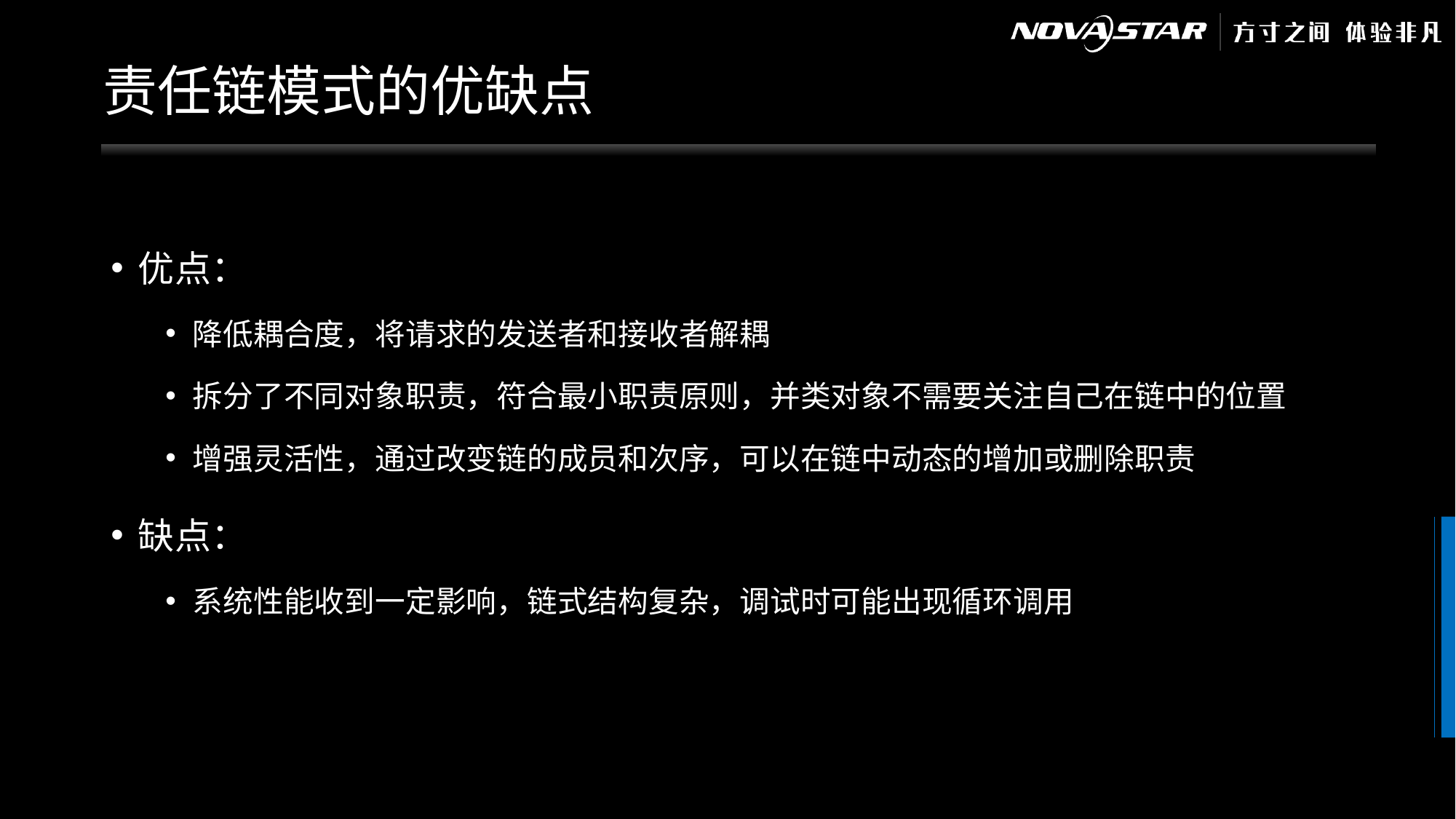

# 责任链模式的优缺点

优点：
降低耦合度，将请求的发送者和接收者解耦
拆分了不同对象职责，符合最小职责原则，并类对象不需要关注自己在链中的位置
增强灵活性，通过改变链的成员和次序，可以在链中动态的增加或删除职责
缺点：
系统性能收到一定影响，链式结构复杂，调试时可能出现循环调用